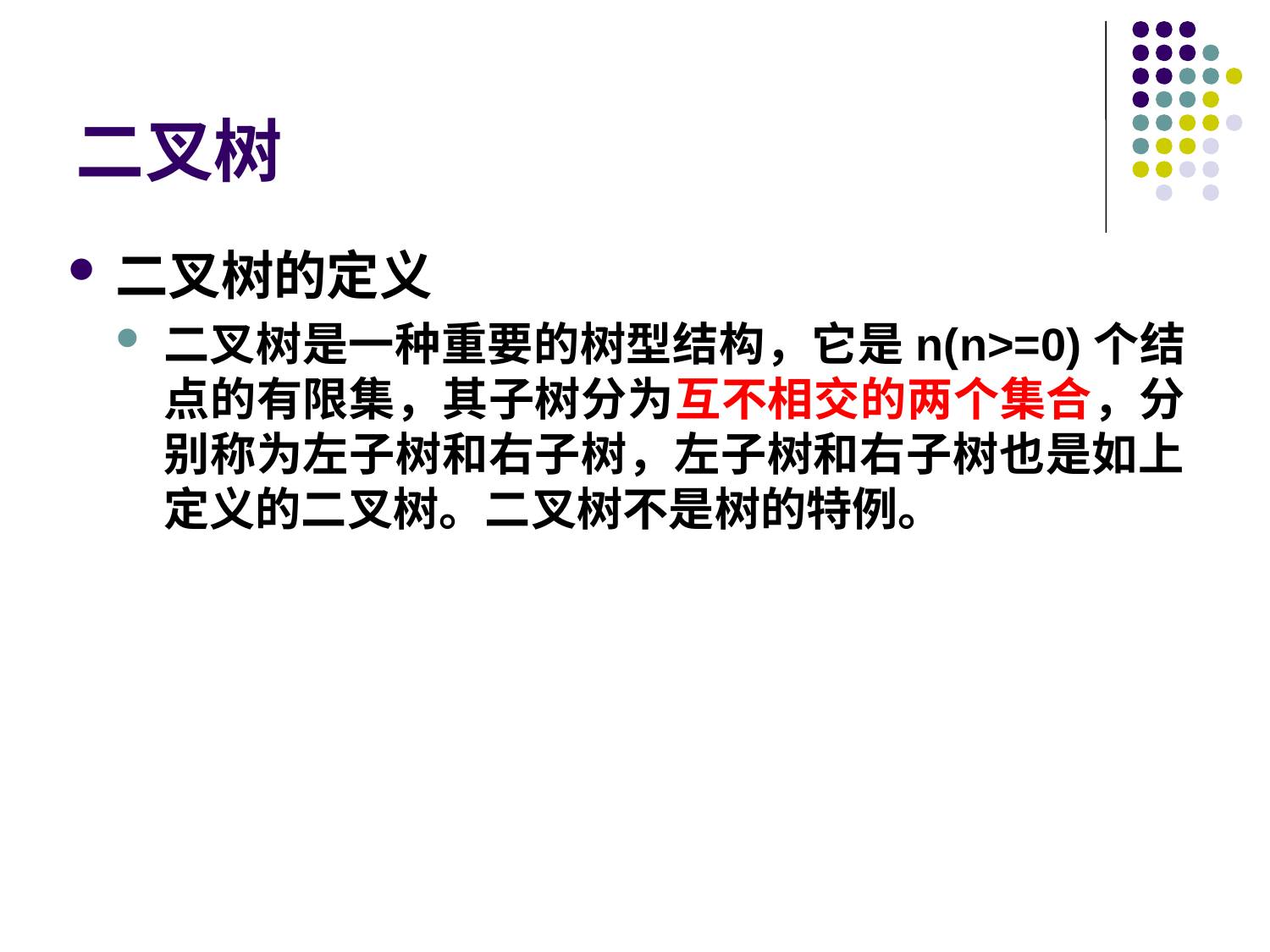

# 二叉树
二叉树的定义
二叉树是一种重要的树型结构，它是n(n>=0)个结点的有限集，其子树分为互不相交的两个集合，分别称为左子树和右子树，左子树和右子树也是如上定义的二叉树。二叉树不是树的特例。